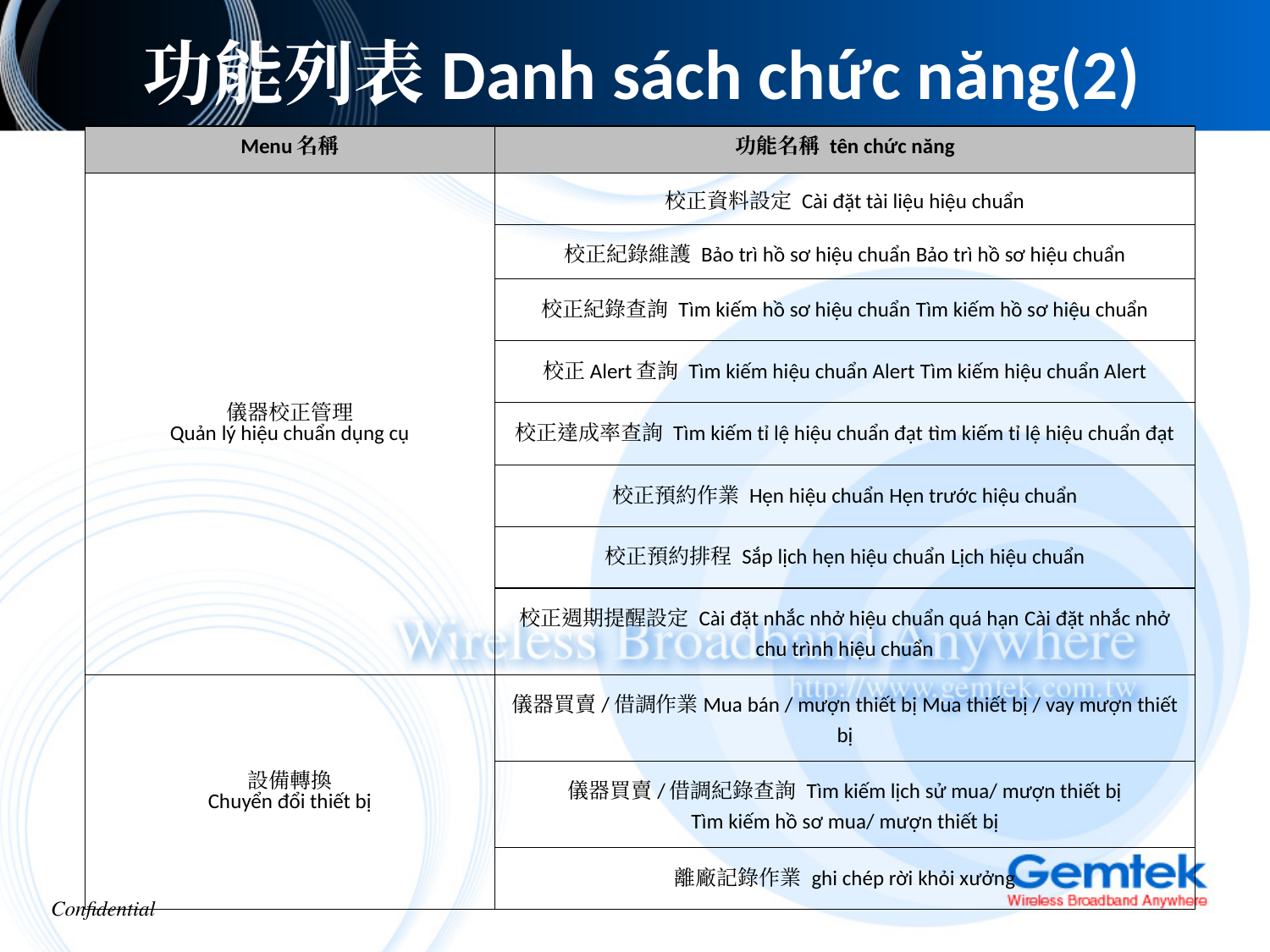

# 功能列表Danh sách chức năng(2)
| Menu名稱 | 功能名稱 tên chức năng |
| --- | --- |
| 儀器校正管理 Quản lý hiệu chuẩn dụng cụ | 校正資料設定 Cài đặt tài liệu hiệu chuẩn |
|  | 校正紀錄維護 Bảo trì hồ sơ hiệu chuẩn Bảo trì hồ sơ hiệu chuẩn |
|  | 校正紀錄查詢 Tìm kiếm hồ sơ hiệu chuẩn Tìm kiếm hồ sơ hiệu chuẩn |
|  | 校正Alert查詢 Tìm kiếm hiệu chuẩn Alert Tìm kiếm hiệu chuẩn Alert |
|  | 校正達成率查詢 Tìm kiếm tỉ lệ hiệu chuẩn đạt tìm kiếm tỉ lệ hiệu chuẩn đạt |
|  | 校正預約作業 Hẹn hiệu chuẩn Hẹn trước hiệu chuẩn |
|  | 校正預約排程 Sắp lịch hẹn hiệu chuẩn Lịch hiệu chuẩn |
|  | 校正週期提醒設定 Cài đặt nhắc nhở hiệu chuẩn quá hạn Cài đặt nhắc nhở chu trình hiệu chuẩn |
| 設備轉換 Chuyển đổi thiết bị | 儀器買賣/借調作業Mua bán / mượn thiết bị Mua thiết bị / vay mượn thiết bị |
|  | 儀器買賣/借調紀錄查詢 Tìm kiếm lịch sử mua/ mượn thiết bị Tìm kiếm hồ sơ mua/ mượn thiết bị |
|  | 離廠記錄作業 ghi chép rời khỏi xưởng |